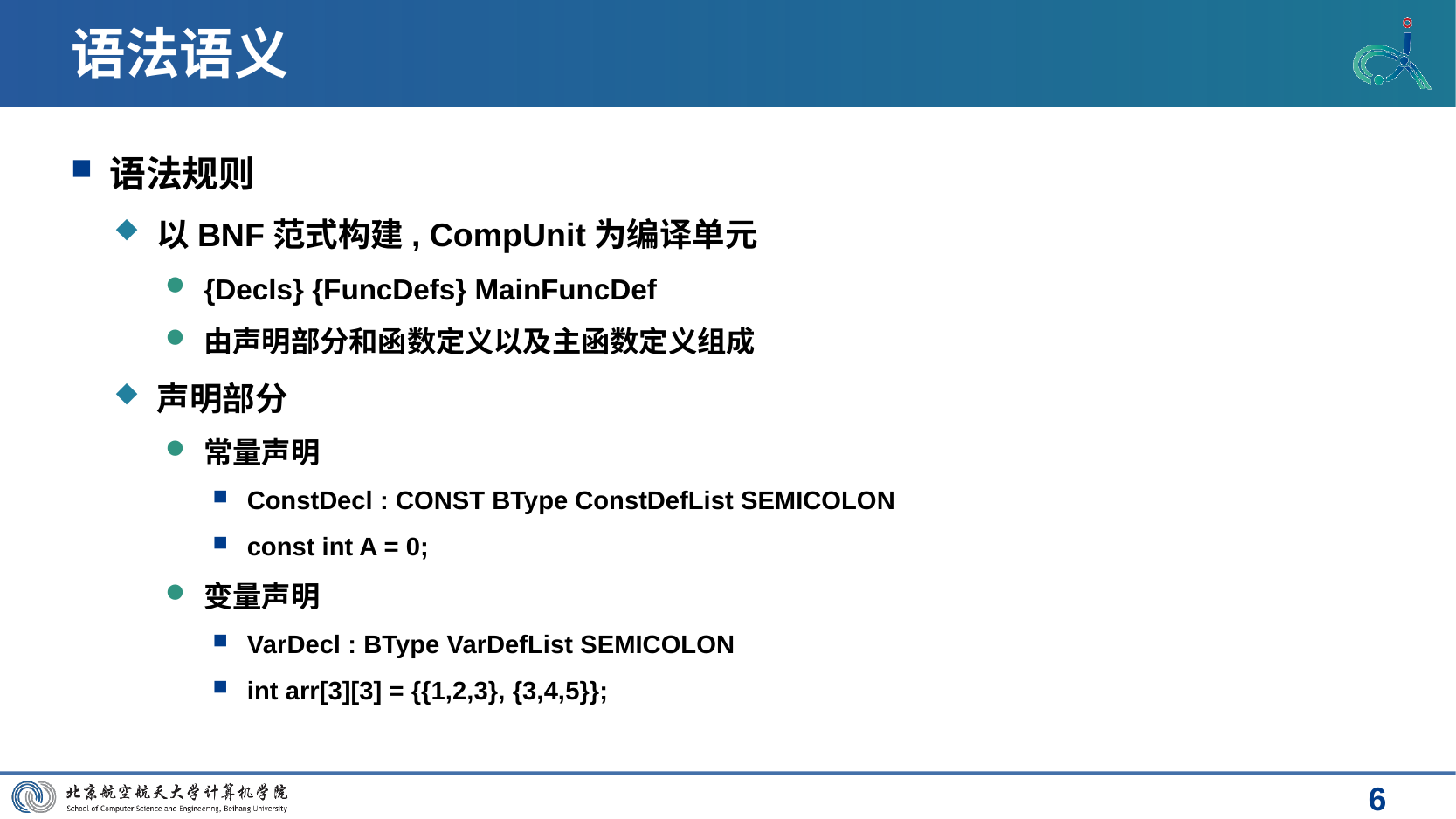

# 语法语义
语法规则
以BNF范式构建, CompUnit为编译单元
{Decls} {FuncDefs} MainFuncDef
由声明部分和函数定义以及主函数定义组成
声明部分
常量声明
ConstDecl : CONST BType ConstDefList SEMICOLON
const int A = 0;
变量声明
VarDecl : BType VarDefList SEMICOLON
int arr[3][3] = {{1,2,3}, {3,4,5}};
6